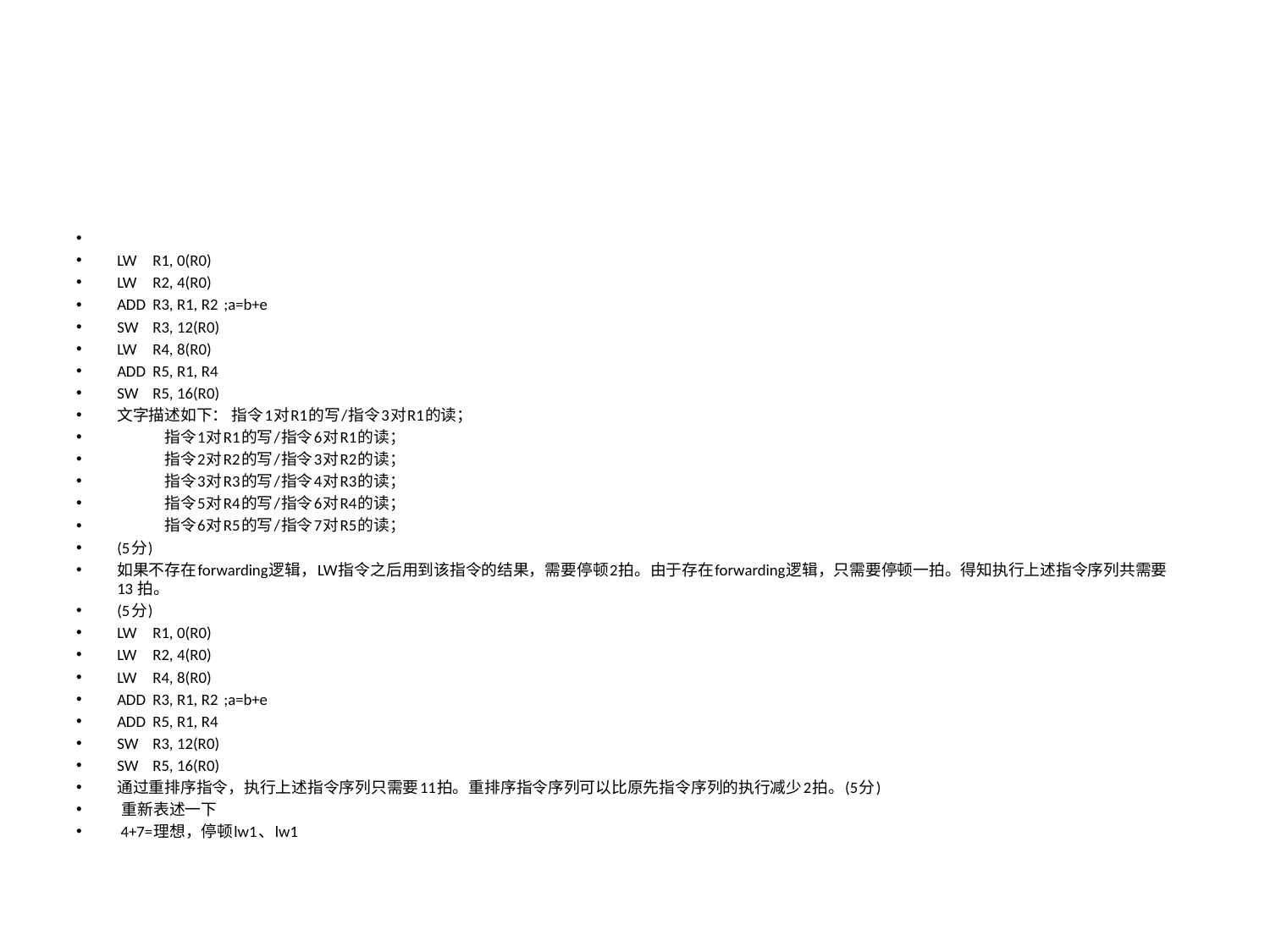

#

LW 		R1, 0(R0)
LW 		R2, 4(R0)
ADD	R3, R1, R2	;a=b+e
SW		R3, 12(R0)
LW		R4, 8(R0)
ADD	R5, R1, R4
SW		R5, 16(R0)
文字描述如下： 指令1对R1的写/指令3对R1的读；
			   指令1对R1的写/指令6对R1的读；
			   指令2对R2的写/指令3对R2的读；
			   指令3对R3的写/指令4对R3的读；
			   指令5对R4的写/指令6对R4的读；
			   指令6对R5的写/指令7对R5的读；
(5分)
如果不存在forwarding逻辑，LW指令之后用到该指令的结果，需要停顿2拍。由于存在forwarding逻辑，只需要停顿一拍。得知执行上述指令序列共需要13 拍。
(5分)
LW 		R1, 0(R0)
LW 		R2, 4(R0)
LW		R4, 8(R0)
ADD	R3, R1, R2	;a=b+e
ADD	R5, R1, R4
SW		R3, 12(R0)
SW		R5, 16(R0)
通过重排序指令，执行上述指令序列只需要11拍。重排序指令序列可以比原先指令序列的执行减少2拍。(5分)
 重新表述一下
 4+7=理想，停顿lw1、lw1